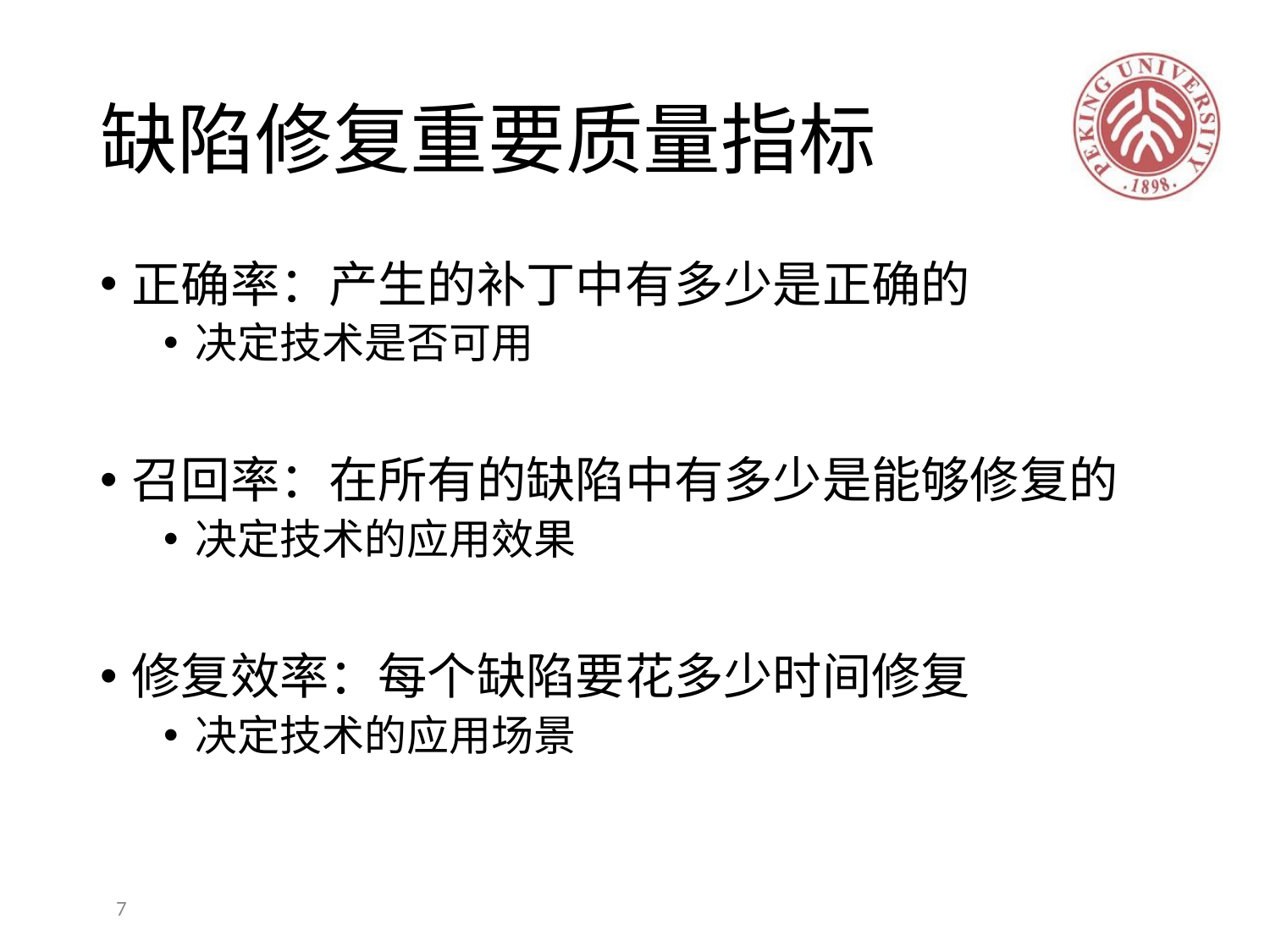

# 缺陷修复重要质量指标
正确率：产生的补丁中有多少是正确的
决定技术是否可用

召回率：在所有的缺陷中有多少是能够修复的
决定技术的应用效果

修复效率：每个缺陷要花多少时间修复
决定技术的应用场景
7